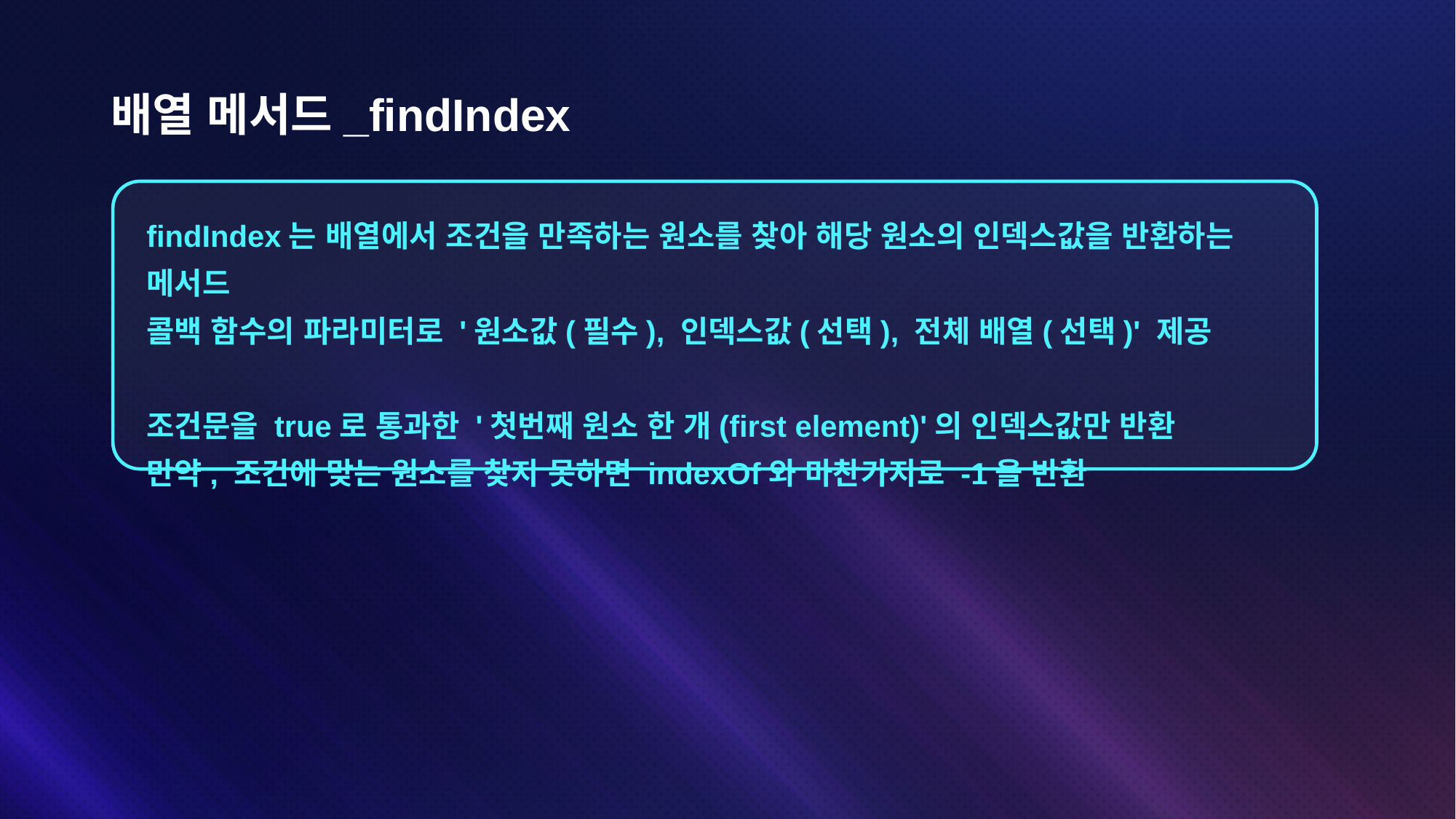

# 배열 메서드_findIndex
findIndex는 배열에서 조건을 만족하는 원소를 찾아 해당 원소의 인덱스값을 반환하는 메서드
콜백 함수의 파라미터로 '원소값(필수), 인덱스값(선택), 전체 배열(선택)' 제공

조건문을 true로 통과한 '첫번째 원소 한 개(first element)'의 인덱스값만 반환
만약, 조건에 맞는 원소를 찾지 못하면 indexOf와 마찬가지로 -1을 반환